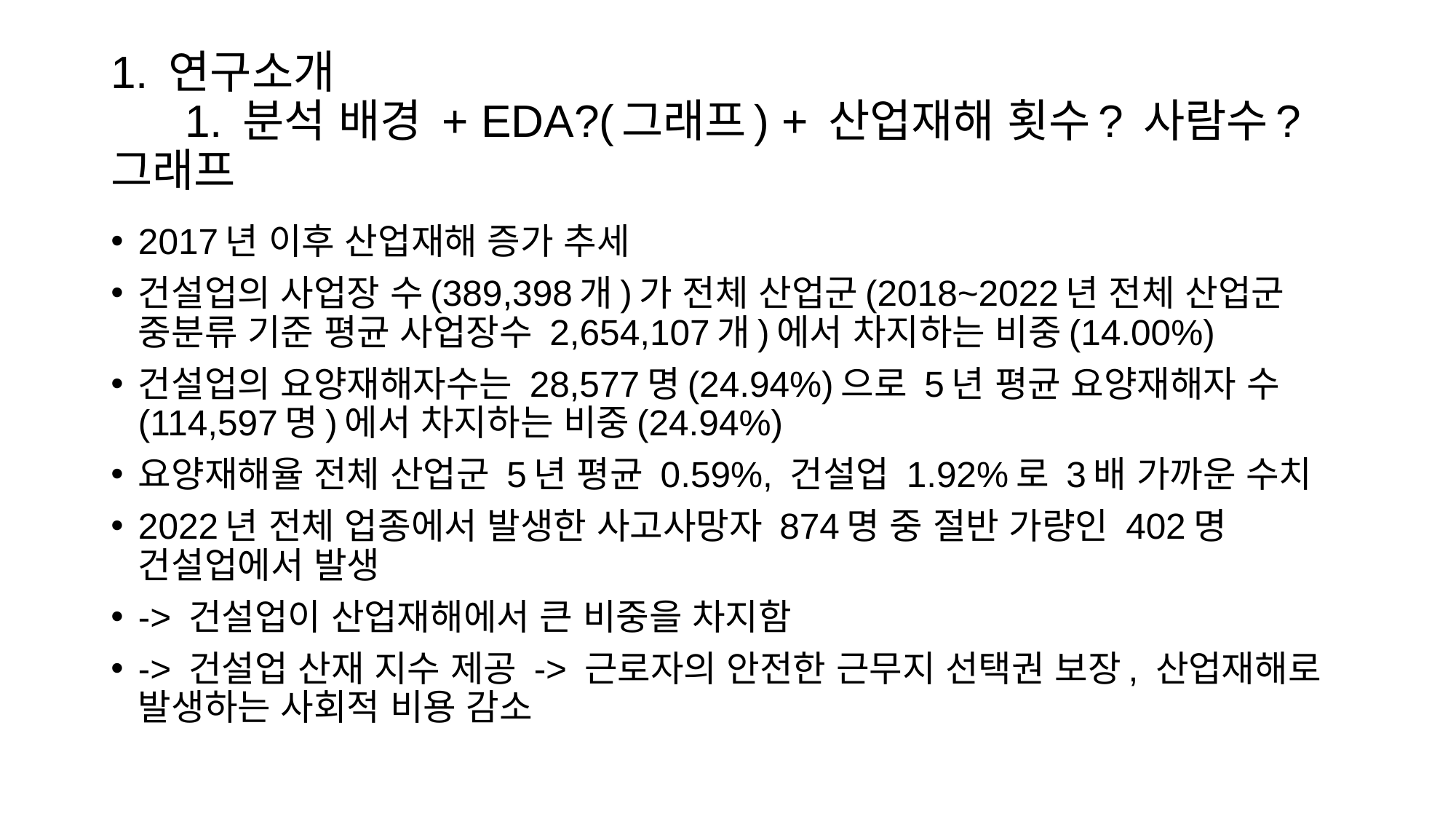

# 1. 연구소개 1. 분석 배경 + EDA?(그래프) + 산업재해 횟수? 사람수? 그래프
2017년 이후 산업재해 증가 추세
건설업의 사업장 수(389,398개)가 전체 산업군(2018~2022년 전체 산업군 중분류 기준 평균 사업장수 2,654,107개)에서 차지하는 비중(14.00%)
건설업의 요양재해자수는 28,577명(24.94%)으로 5년 평균 요양재해자 수(114,597명)에서 차지하는 비중(24.94%)
요양재해율 전체 산업군 5년 평균 0.59%, 건설업 1.92%로 3배 가까운 수치
2022년 전체 업종에서 발생한 사고사망자 874명 중 절반 가량인 402명 건설업에서 발생
-> 건설업이 산업재해에서 큰 비중을 차지함
-> 건설업 산재 지수 제공 -> 근로자의 안전한 근무지 선택권 보장, 산업재해로 발생하는 사회적 비용 감소